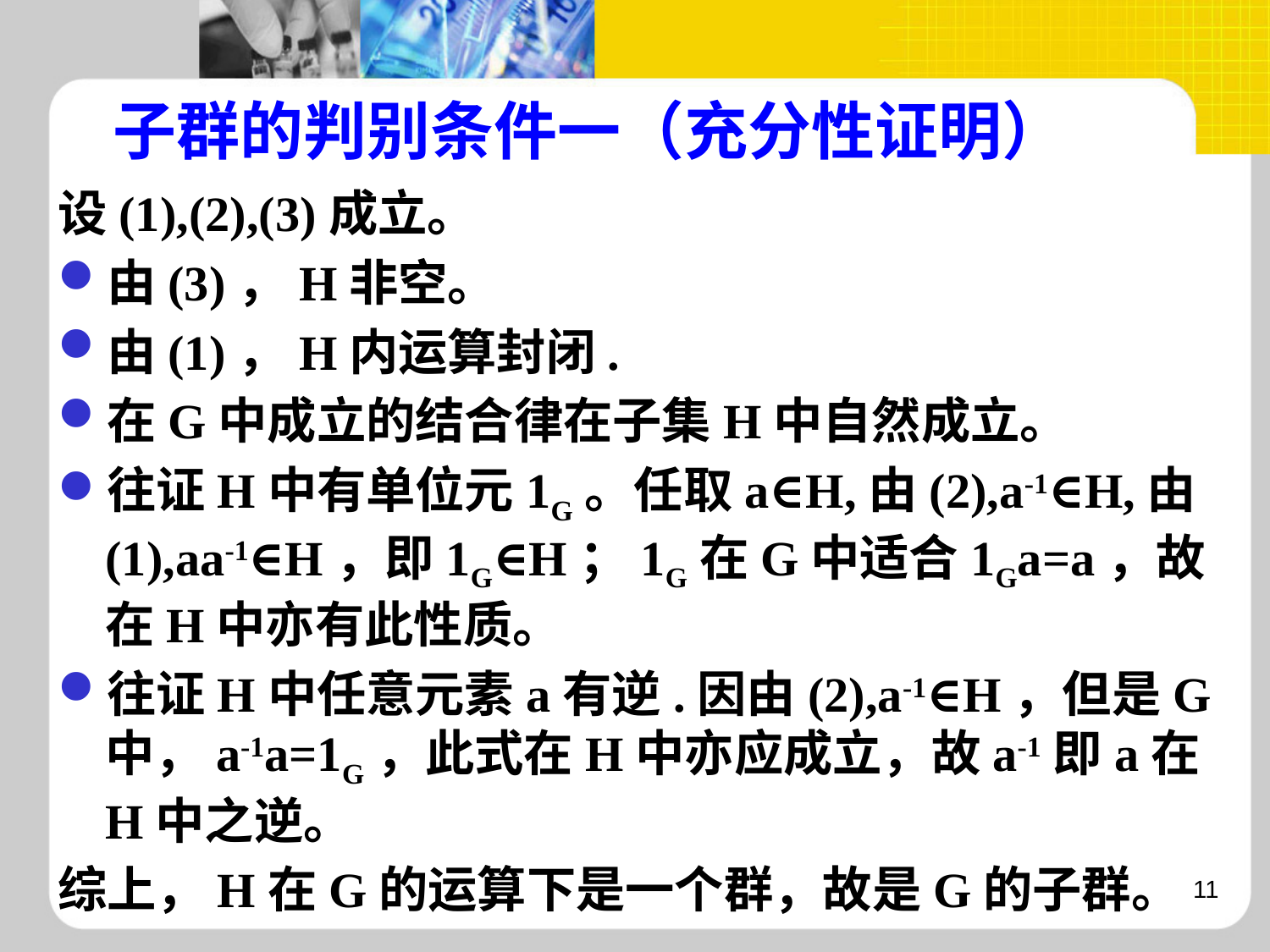

# 子群的判别条件一（充分性证明）
设(1),(2),(3)成立。
由(3)，H非空。
由(1)，H内运算封闭.
在G中成立的结合律在子集H中自然成立。
往证H中有单位元1G。任取a∈H,由(2),a-1∈H,由(1),aa-1∈H，即1G∈H；1G在G中适合1Ga=a，故在H中亦有此性质。
往证H中任意元素a有逆.因由(2),a-1∈H，但是G中，a-1a=1G，此式在H中亦应成立，故a-1即a在H中之逆。
综上，H在G的运算下是一个群，故是G的子群。
11